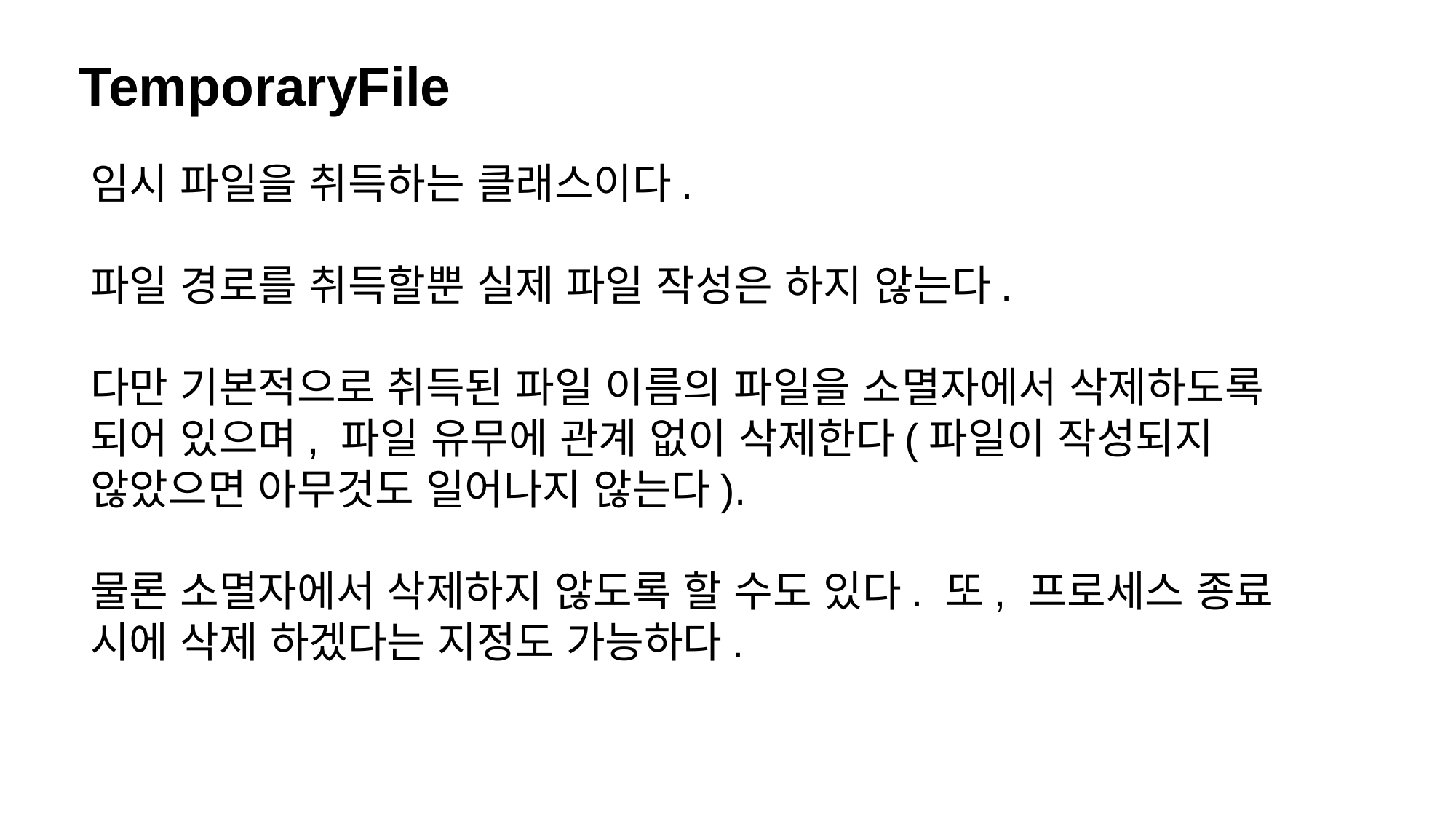

TemporaryFile
임시 파일을 취득하는 클래스이다.

파일 경로를 취득할뿐 실제 파일 작성은 하지 않는다.

다만 기본적으로 취득된 파일 이름의 파일을 소멸자에서 삭제하도록 되어 있으며, 파일 유무에 관계 없이 삭제한다(파일이 작성되지 않았으면 아무것도 일어나지 않는다).
물론 소멸자에서 삭제하지 않도록 할 수도 있다. 또, 프로세스 종료 시에 삭제 하겠다는 지정도 가능하다.